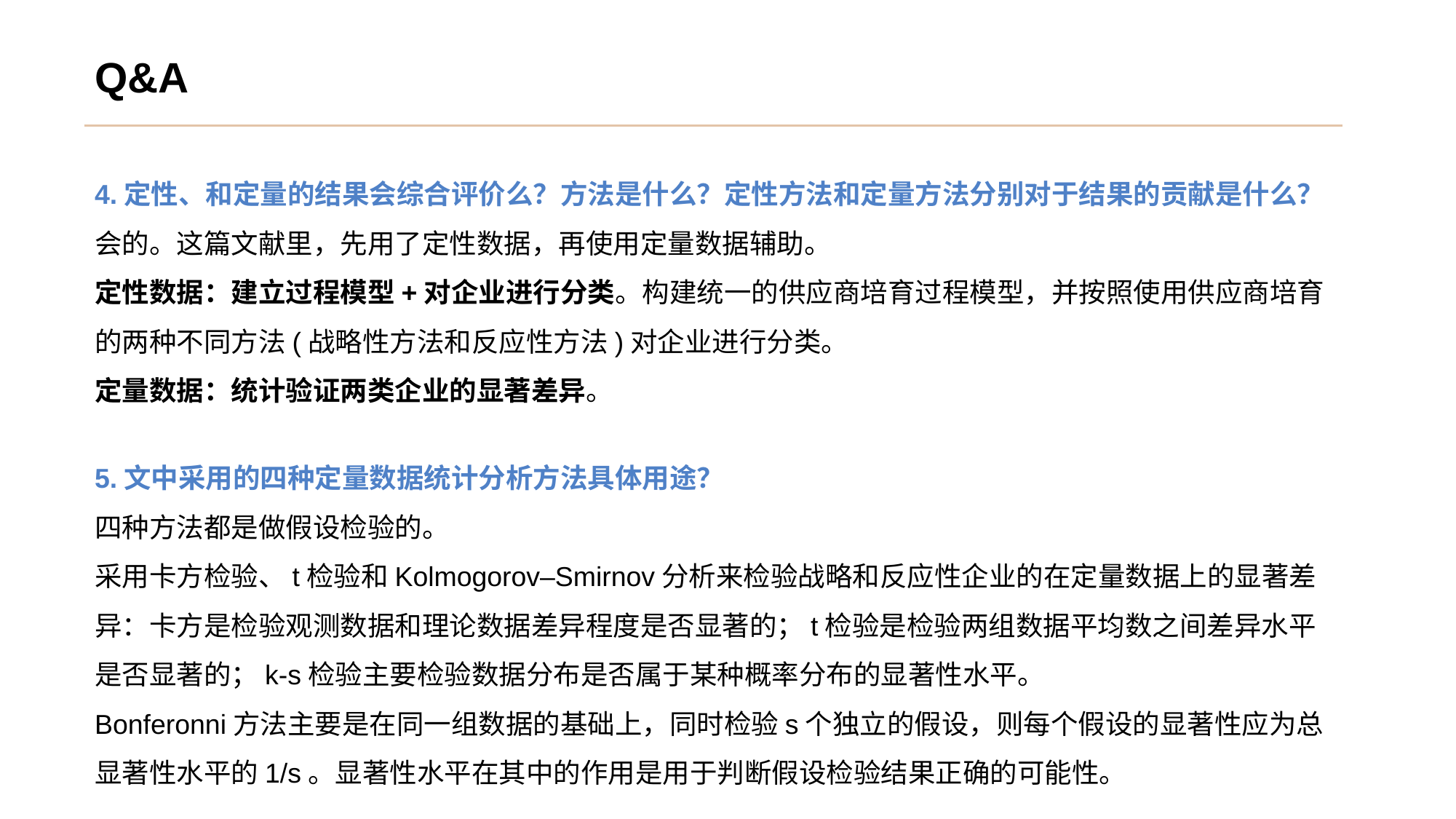

Q&A
4.定性、和定量的结果会综合评价么？方法是什么？定性方法和定量方法分别对于结果的贡献是什么？
会的。这篇文献里，先用了定性数据，再使用定量数据辅助。
定性数据：建立过程模型+对企业进行分类。构建统一的供应商培育过程模型，并按照使用供应商培育的两种不同方法(战略性方法和反应性方法)对企业进行分类。
定量数据：统计验证两类企业的显著差异。
5.文中采用的四种定量数据统计分析方法具体用途？
四种方法都是做假设检验的。
采用卡方检验、t检验和Kolmogorov–Smirnov分析来检验战略和反应性企业的在定量数据上的显著差异：卡方是检验观测数据和理论数据差异程度是否显著的；t检验是检验两组数据平均数之间差异水平是否显著的；k-s检验主要检验数据分布是否属于某种概率分布的显著性水平。
Bonferonni方法主要是在同一组数据的基础上，同时检验s个独立的假设，则每个假设的显著性应为总显著性水平的1/s。显著性水平在其中的作用是用于判断假设检验结果正确的可能性。